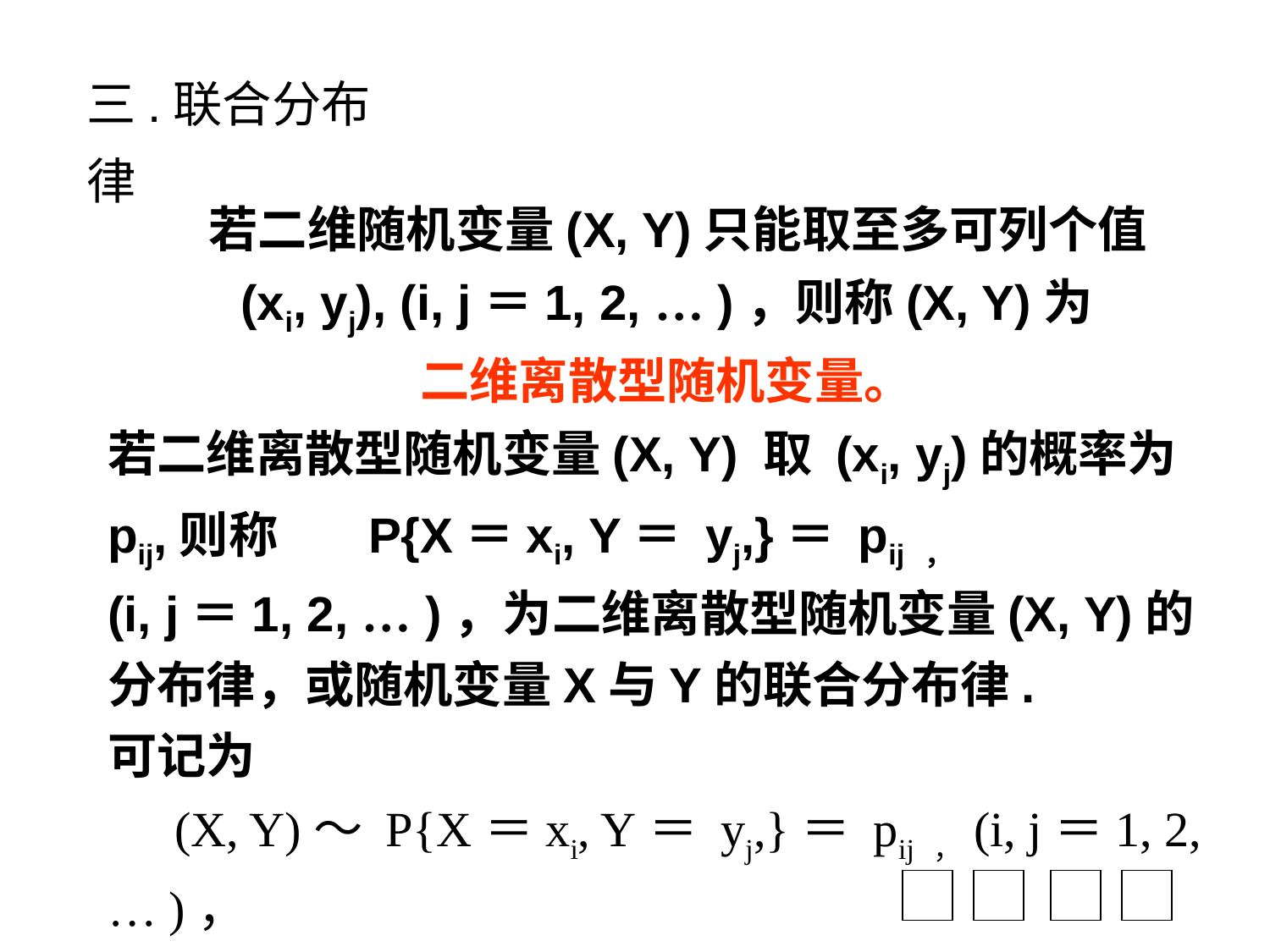

三.联合分布律
 若二维随机变量(X, Y)只能取至多可列个值
(xi, yj), (i, j＝1, 2, … )，则称(X, Y)为
二维离散型随机变量。
若二维离散型随机变量(X, Y) 取 (xi, yj)的概率为pij,则称       P{X＝xi, Y＝ yj,}＝ pij ，
(i, j＝1, 2, … )，为二维离散型随机变量(X, Y)的分布律，或随机变量X与Y的联合分布律.
可记为
     (X, Y)～ P{X＝xi, Y＝ yj,}＝ pij ，(i, j＝1, 2, … )，